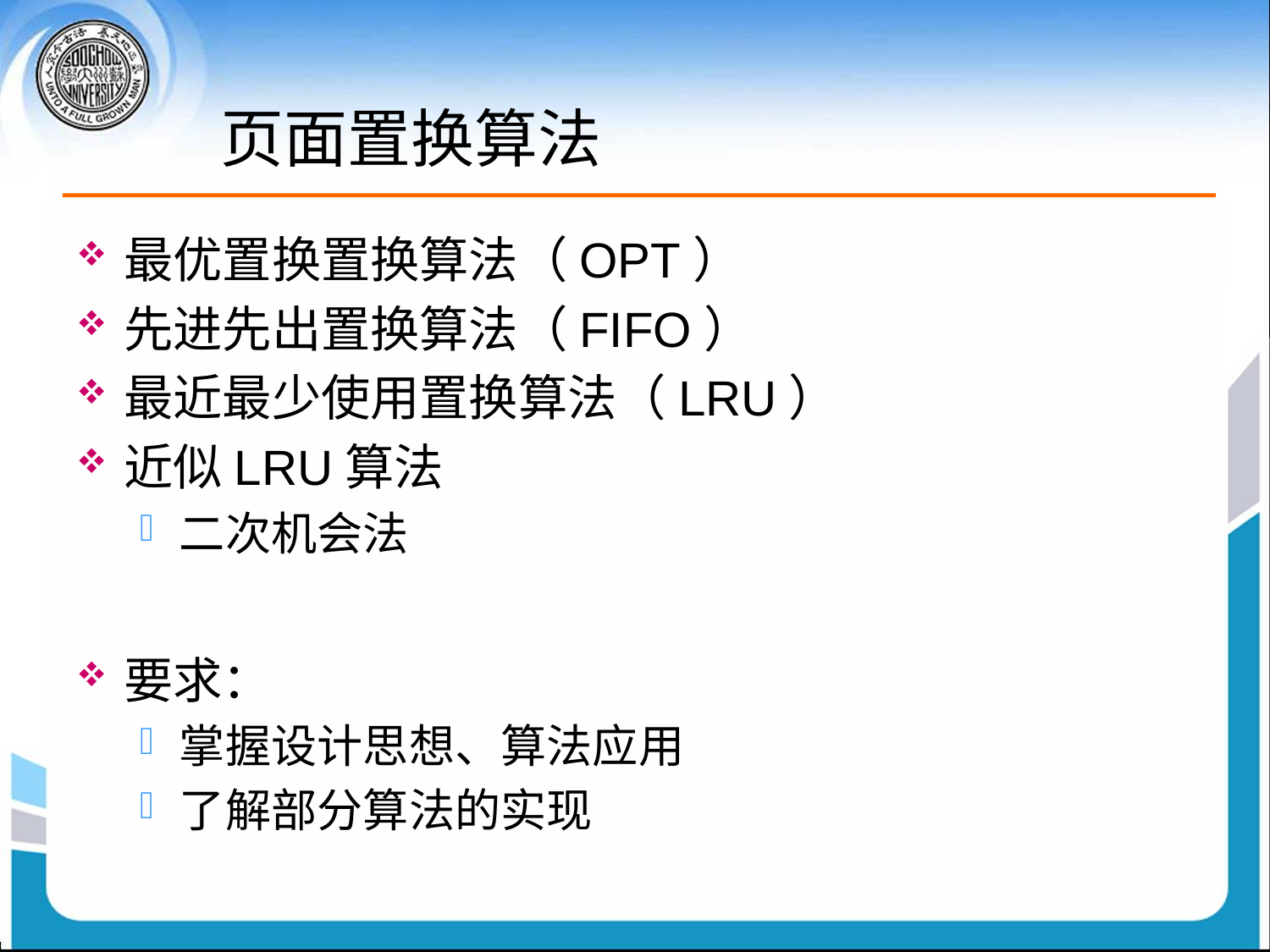

# 页面置换算法
最优置换置换算法（OPT）
先进先出置换算法（FIFO）
最近最少使用置换算法（LRU）
近似LRU算法
二次机会法

要求：
掌握设计思想、算法应用
了解部分算法的实现